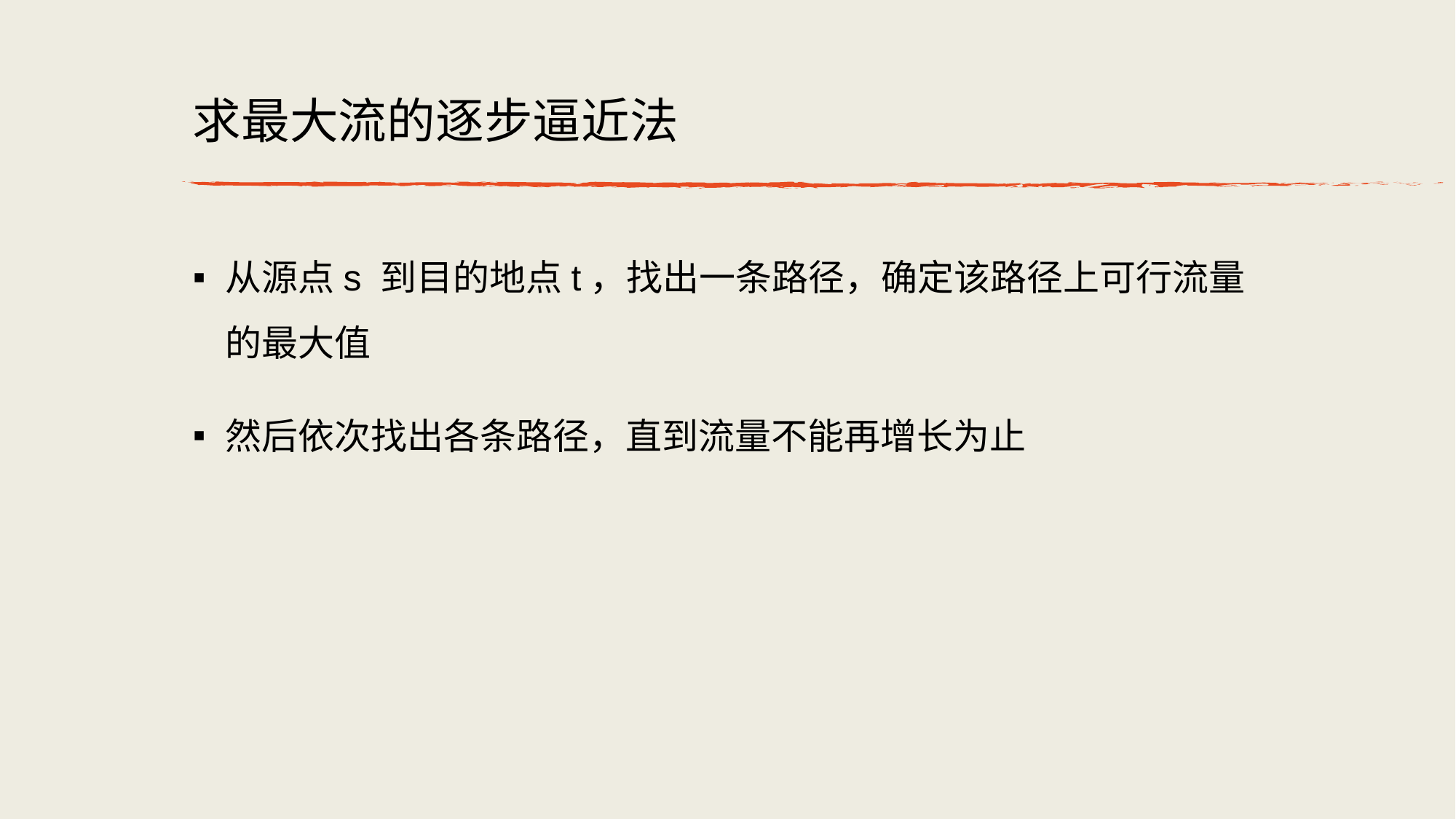

# 求最大流的逐步逼近法
从源点s 到⽬的地点t，找出⼀条路径，确定该路径上可⾏流量的最⼤值
然后依次找出各条路径，直到流量不能再增长为⽌